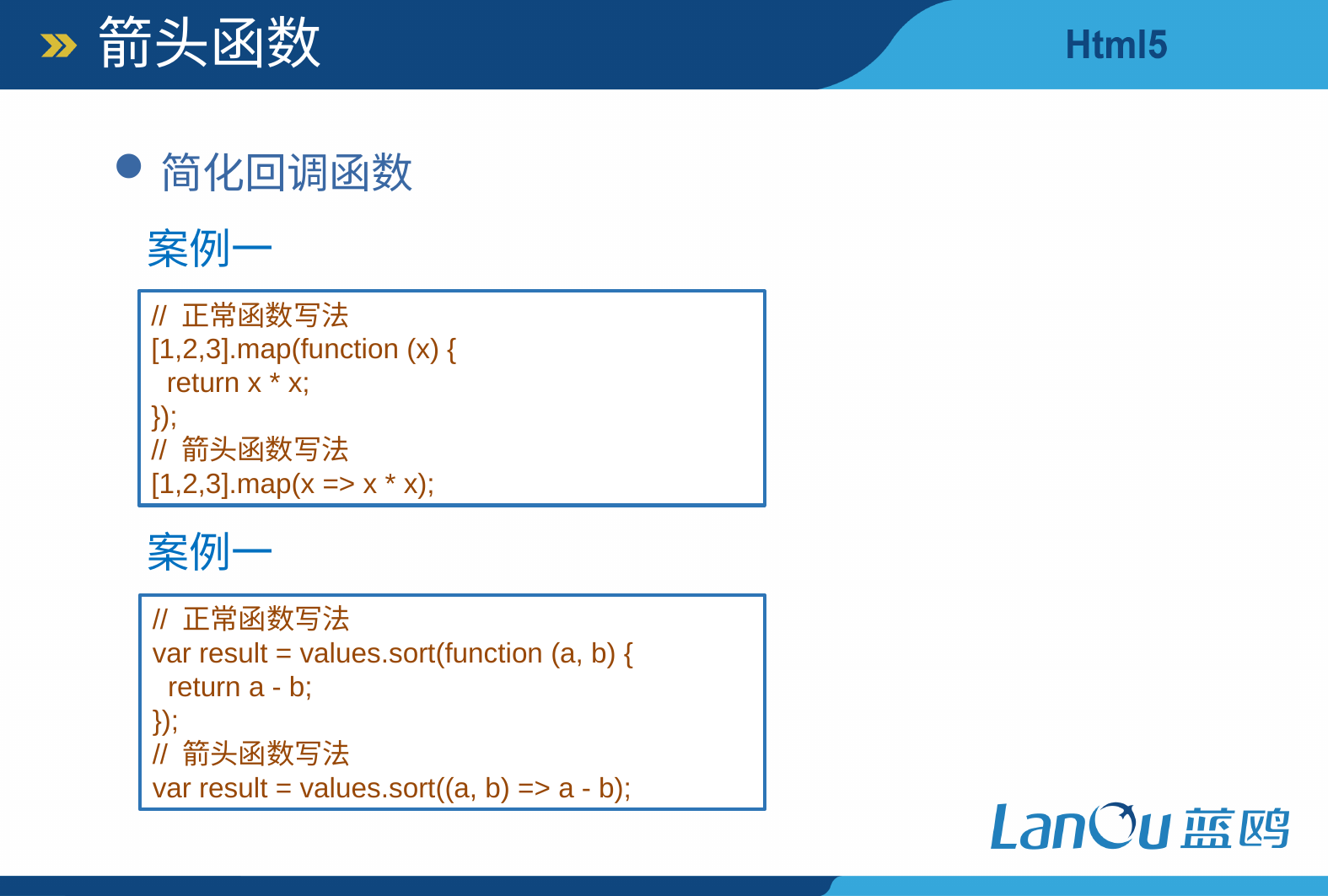

箭头函数
简化回调函数
案例一
// 正常函数写法
[1,2,3].map(function (x) {
  return x * x;
});
// 箭头函数写法
[1,2,3].map(x => x * x);
案例一
// 正常函数写法
var result = values.sort(function (a, b) {
  return a - b;
});
// 箭头函数写法
var result = values.sort((a, b) => a - b);